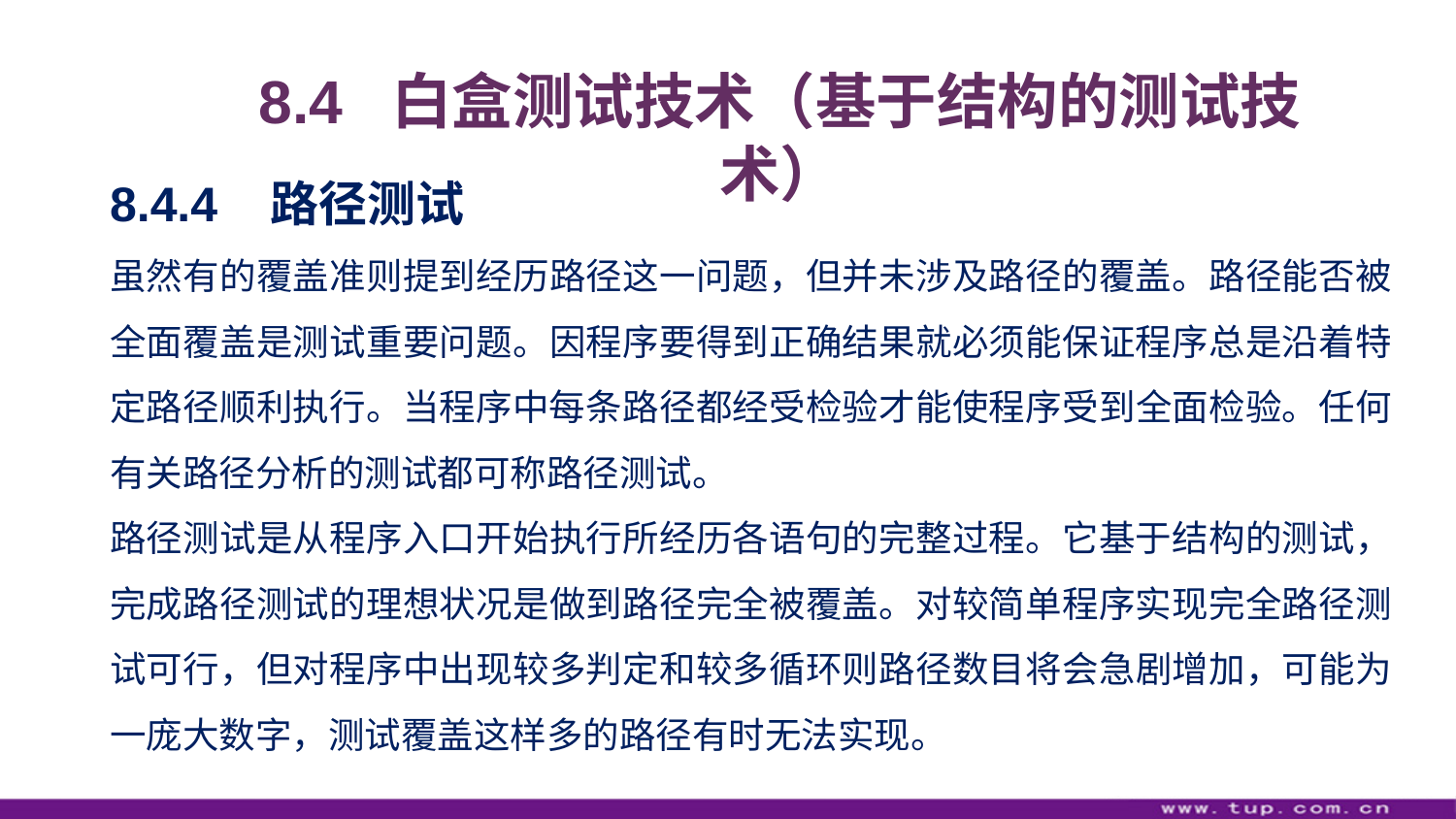

8.4  白盒测试技术（基于结构的测试技术）

8.4.4   路径测试
虽然有的覆盖准则提到经历路径这一问题，但并未涉及路径的覆盖。路径能否被全面覆盖是测试重要问题。因程序要得到正确结果就必须能保证程序总是沿着特定路径顺利执行。当程序中每条路径都经受检验才能使程序受到全面检验。任何有关路径分析的测试都可称路径测试。
路径测试是从程序入口开始执行所经历各语句的完整过程。它基于结构的测试，完成路径测试的理想状况是做到路径完全被覆盖。对较简单程序实现完全路径测试可行，但对程序中出现较多判定和较多循环则路径数目将会急剧增加，可能为一庞大数字，测试覆盖这样多的路径有时无法实现。